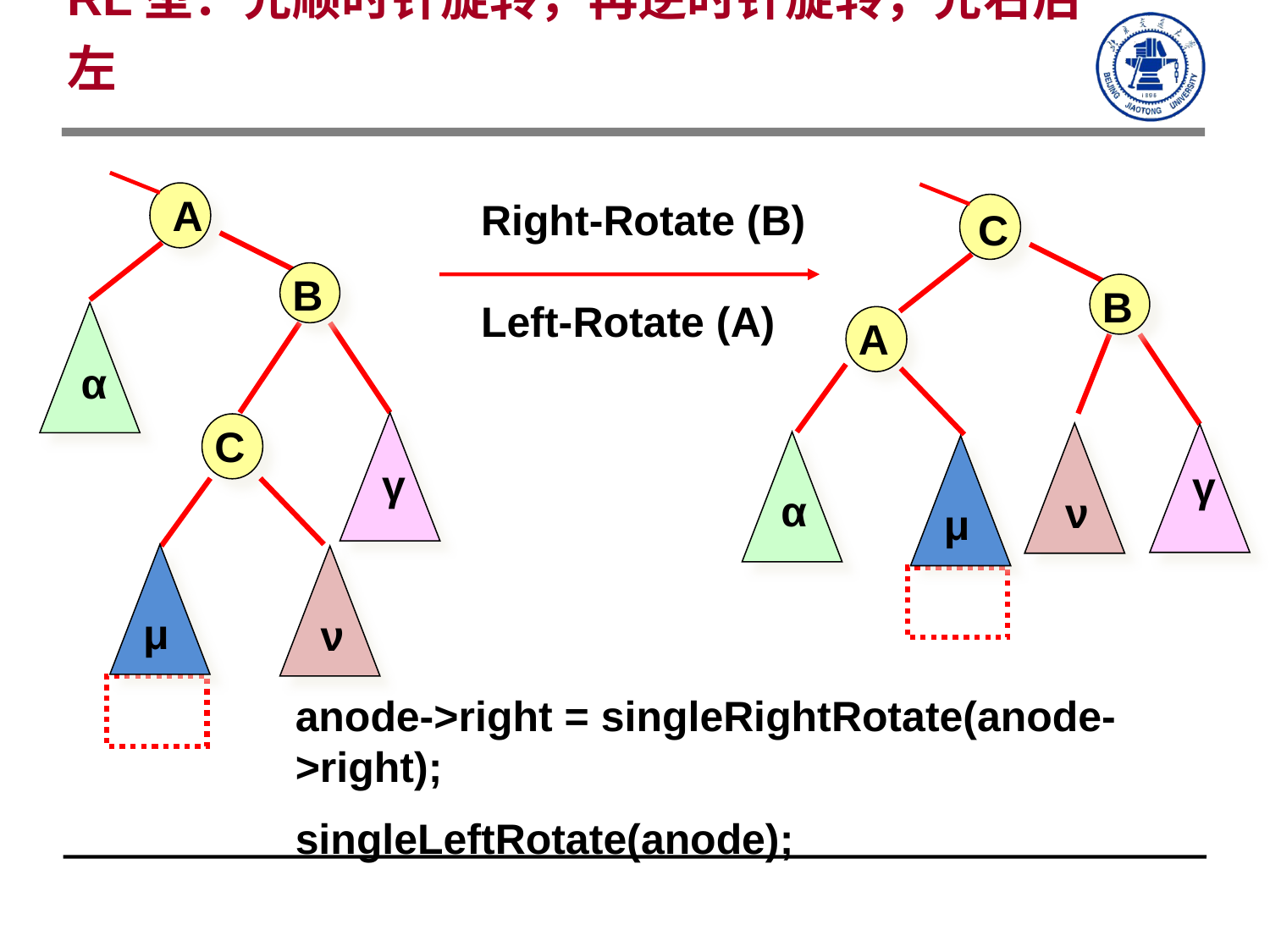

# RL型：先顺时针旋转，再逆时针旋转，先右后左

A

B

B

Right-Rotate (B)

Left-Rotate (A)

C

A
α

C

γ
γ
α

ν
μ

μ
ν

anode->right = singleRightRotate(anode->right);
singleLeftRotate(anode);